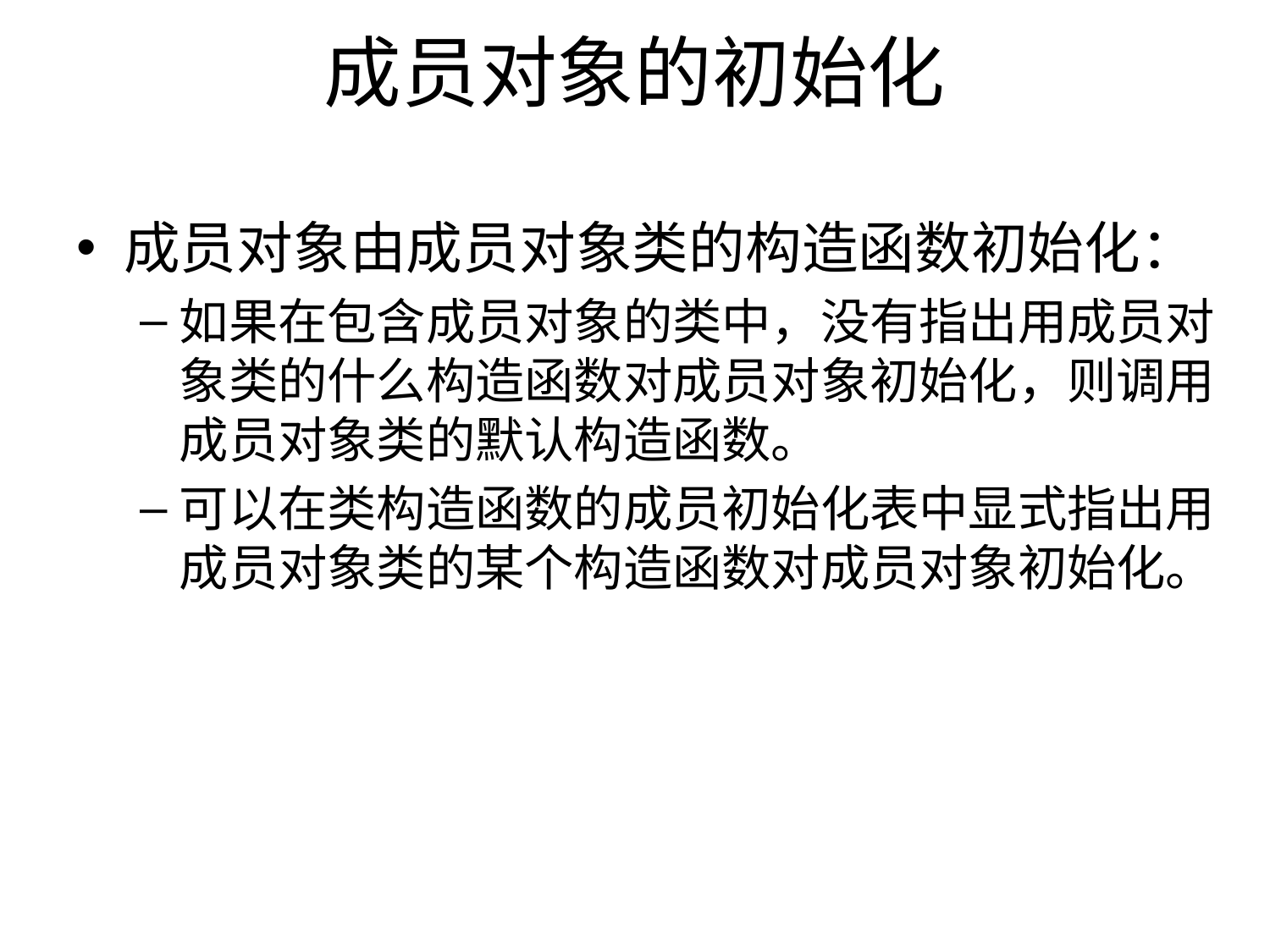

# 成员对象的初始化
成员对象由成员对象类的构造函数初始化：
如果在包含成员对象的类中，没有指出用成员对象类的什么构造函数对成员对象初始化，则调用成员对象类的默认构造函数。
可以在类构造函数的成员初始化表中显式指出用成员对象类的某个构造函数对成员对象初始化。